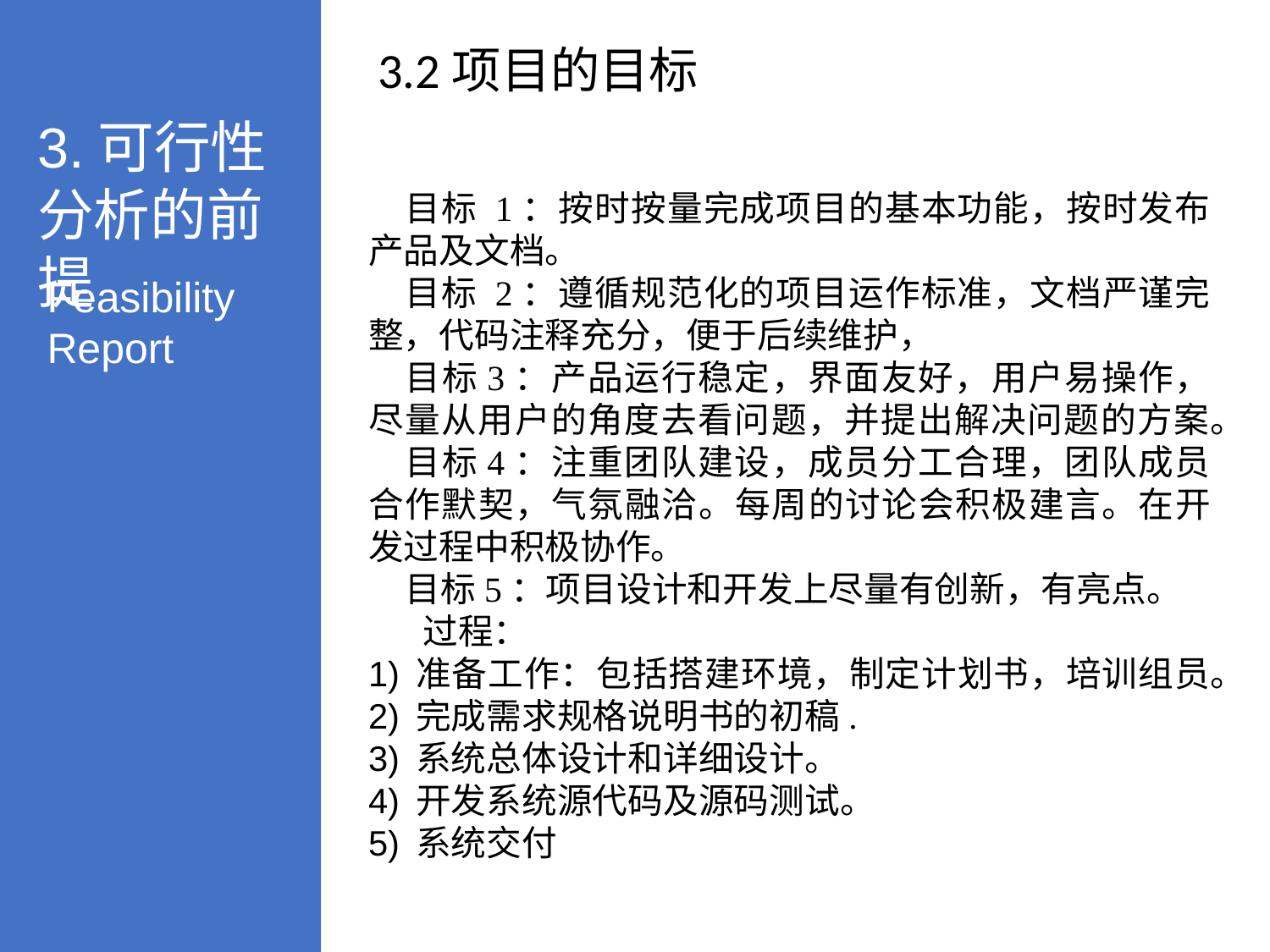

3.可行性分析的前提
Feasibility Report
3.2项目的目标
目标 1：按时按量完成项目的基本功能，按时发布产品及文档。
目标 2：遵循规范化的项目运作标准，文档严谨完整，代码注释充分，便于后续维护，
目标3：产品运行稳定，界面友好，用户易操作，尽量从用户的角度去看问题，并提出解决问题的方案。
目标4：注重团队建设，成员分工合理，团队成员合作默契，气氛融洽。每周的讨论会积极建言。在开发过程中积极协作。
目标5：项目设计和开发上尽量有创新，有亮点。
过程：
准备工作：包括搭建环境，制定计划书，培训组员。
完成需求规格说明书的初稿.
系统总体设计和详细设计。
开发系统源代码及源码测试。
系统交付